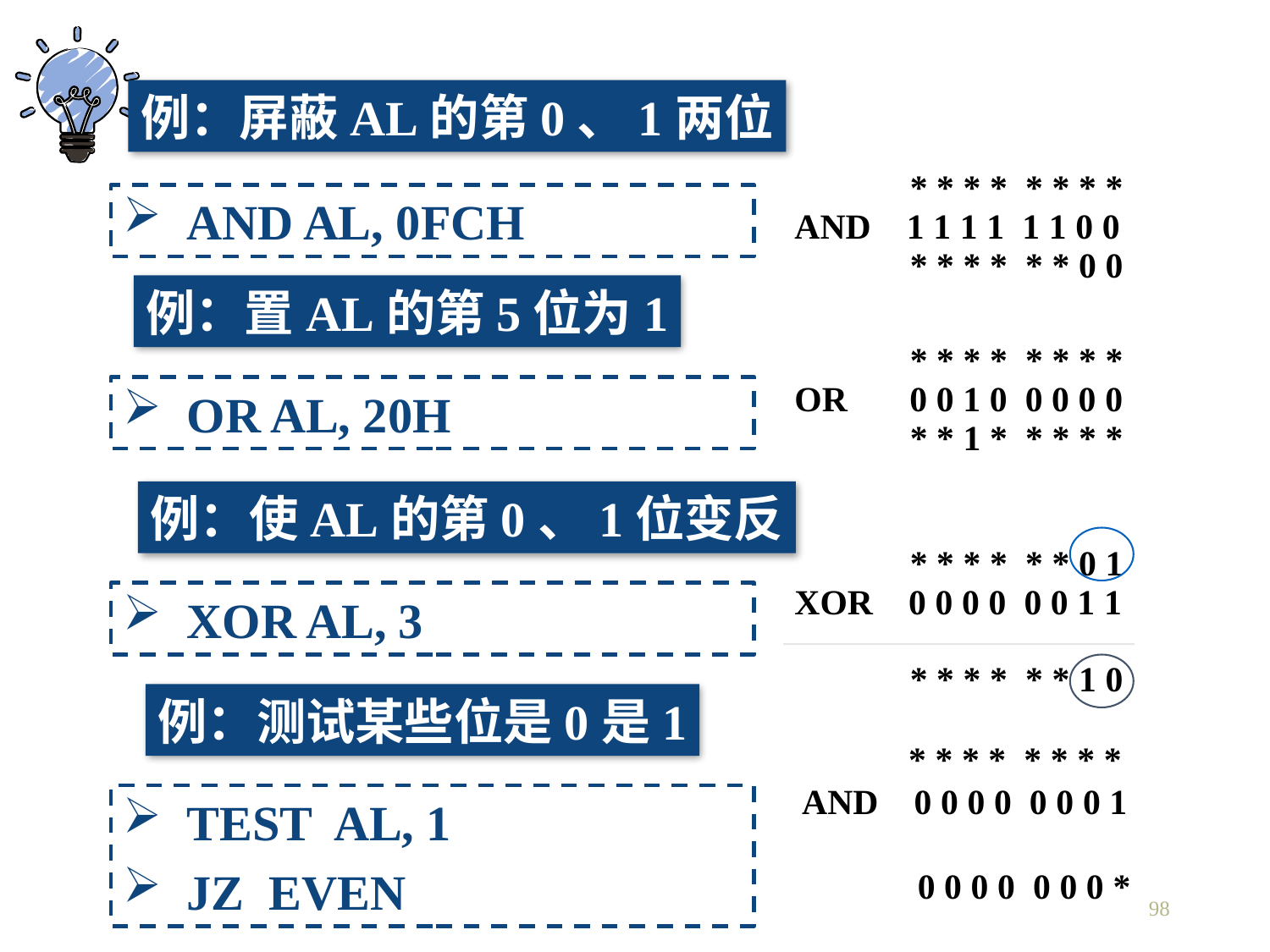

例：屏蔽AL的第0、1两位

                 * * * *  * * * *
    AND    1 1 1 1  1 1 0 0
                 * * * *  * * 0 0
AND AL, 0FCH
例：置AL的第5位为1

                 * * * *  * * * *
    OR       0 0 1 0  0 0 0 0
                 * * 1 *  * * * *
OR AL, 20H
例：使AL的第0、1位变反

                 * * * *  * * 0 1
    XOR    0 0 0 0  0 0 1 1

                 * * * *  * * 1 0

XOR AL, 3

例：测试某些位是0是1
                * * * *  * * * *
    AND    0 0 0 0  0 0 0 1

                 0 0 0 0  0 0 0 *
TEST  AL, 1
JZ  EVEN
98